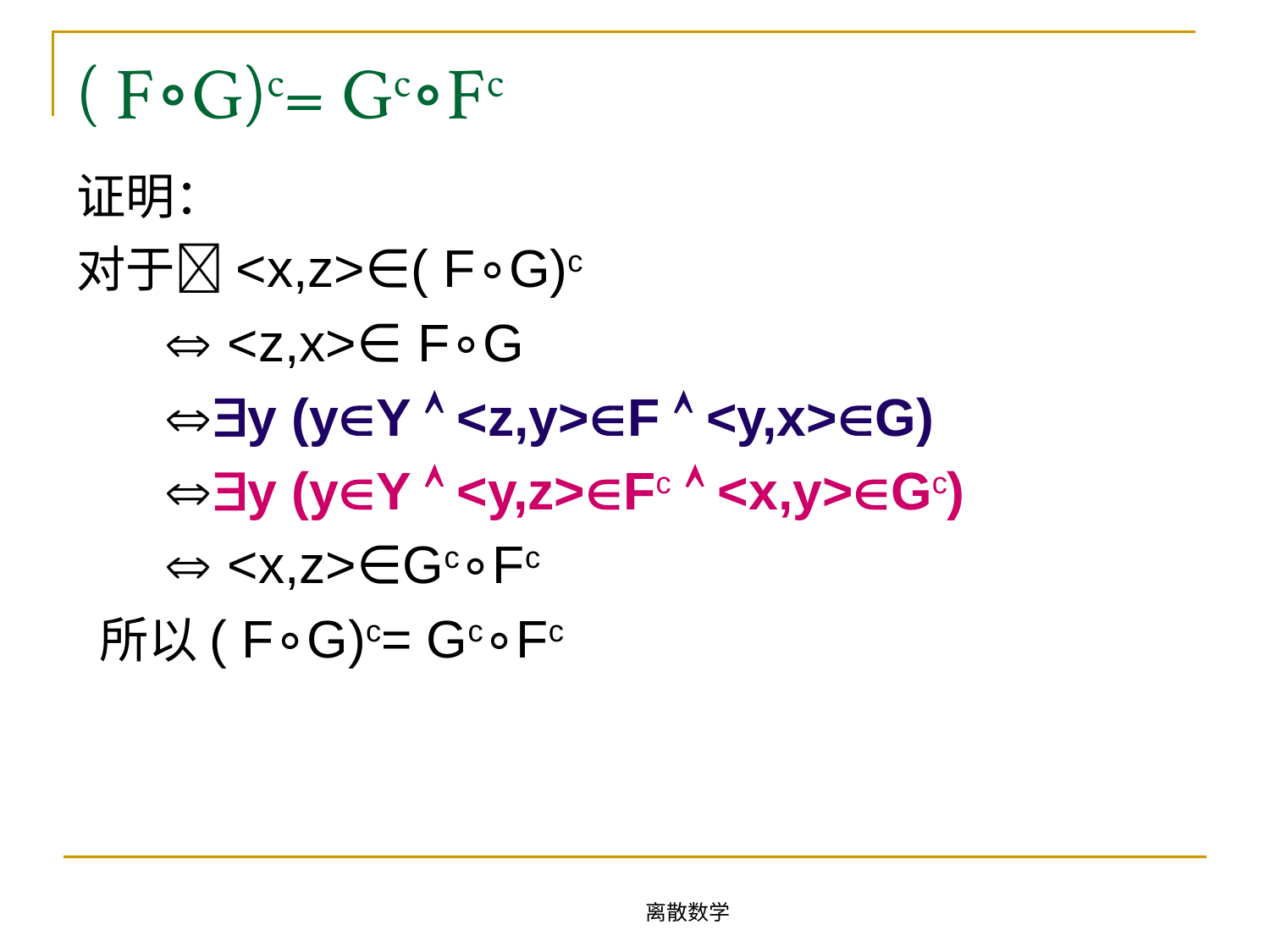

# ( F∘G)c= Gc∘Fc
证明：
对于∀<x,z>∈( F∘G)c
      ⇔ <z,x>∈ F∘G
      ⇔∃y (y∈Y ∧ <z,y>∈F ∧ <y,x>∈G)
      ⇔∃y (y∈Y ∧ <y,z>∈Fc ∧ <x,y>∈Gc)
      ⇔ <x,z>∈Gc∘Fc
 所以( F∘G)c= Gc∘Fc

离散数学
10